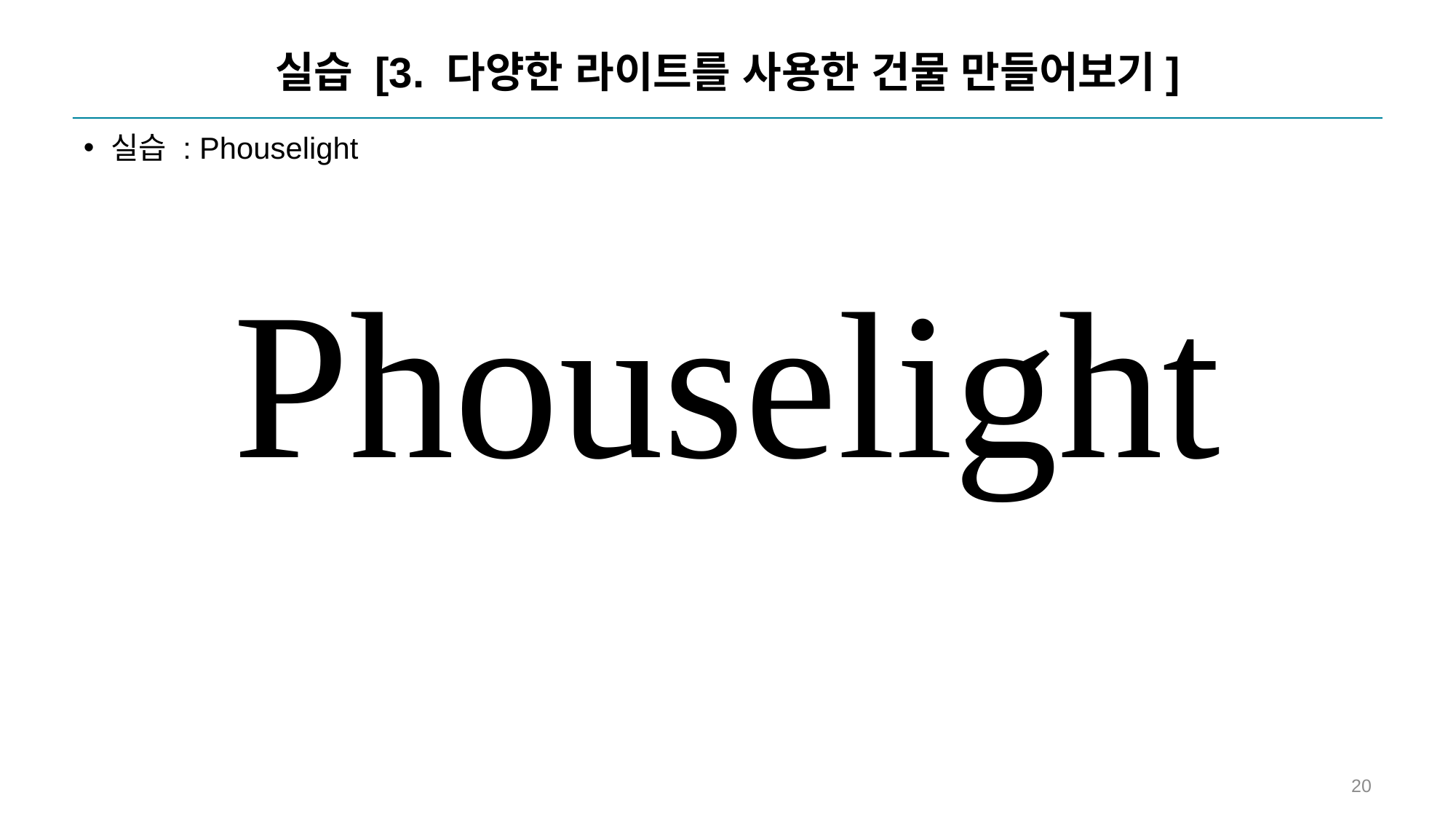

# 실습 [3. 다양한 라이트를 사용한 건물 만들어보기]
실습 : Phouselight

Phouselight
20